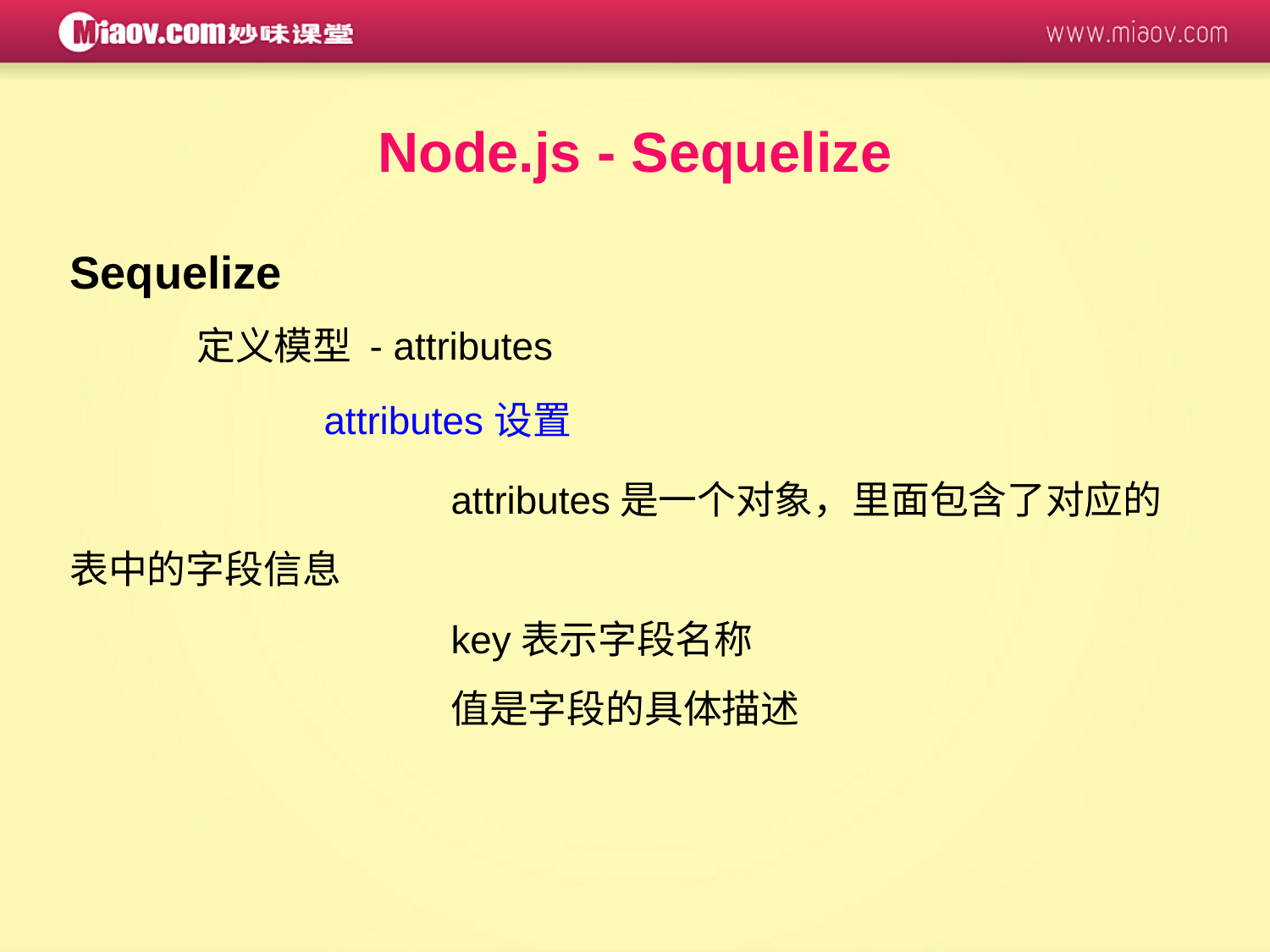

Node.js - Sequelize
Sequelize
	定义模型 - attributes
		attributes 设置
			attributes是一个对象，里面包含了对应的表中的字段信息
			key表示字段名称
			值是字段的具体描述